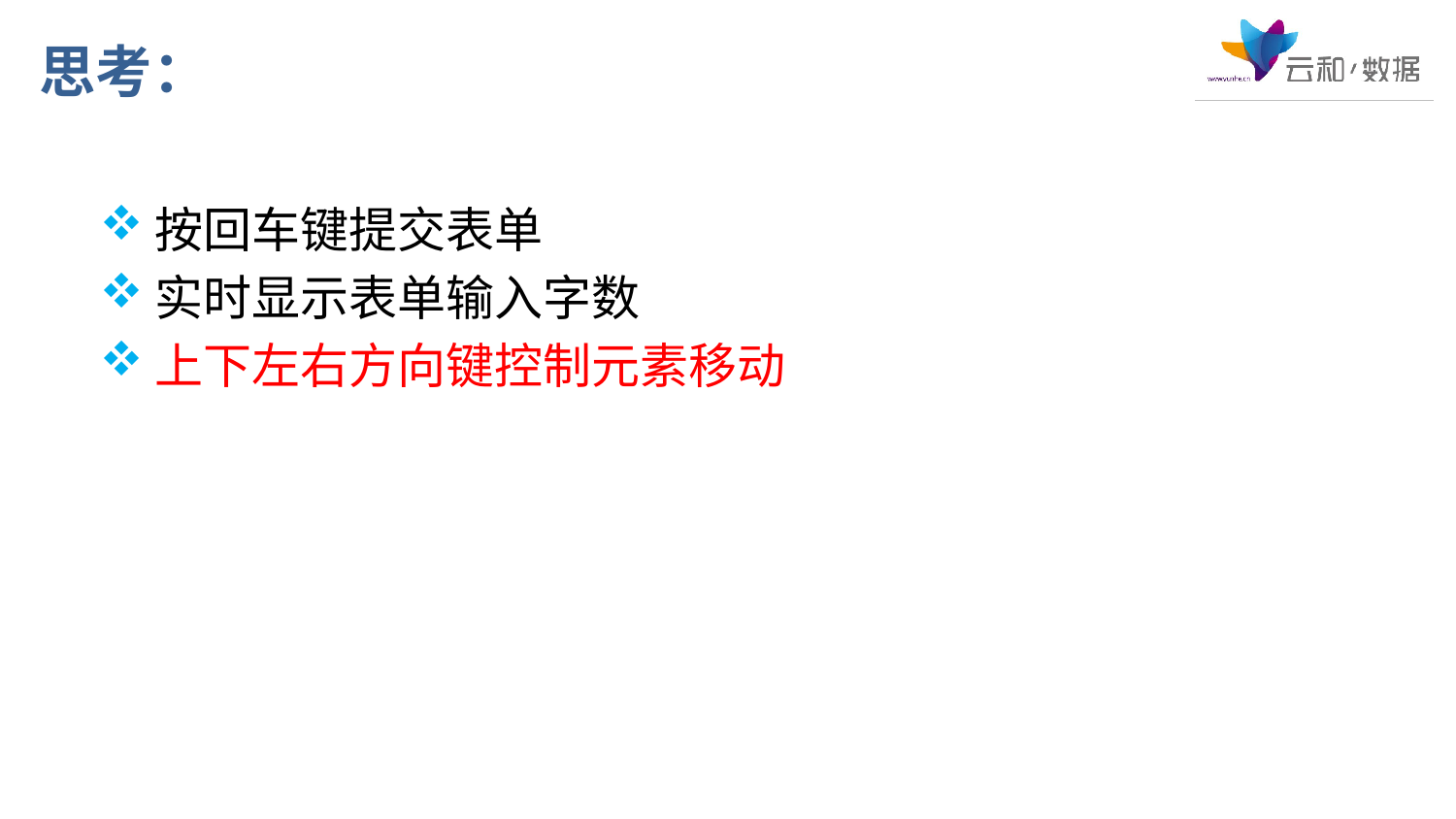

# 思考：
按回车键提交表单
实时显示表单输入字数
上下左右方向键控制元素移动

8